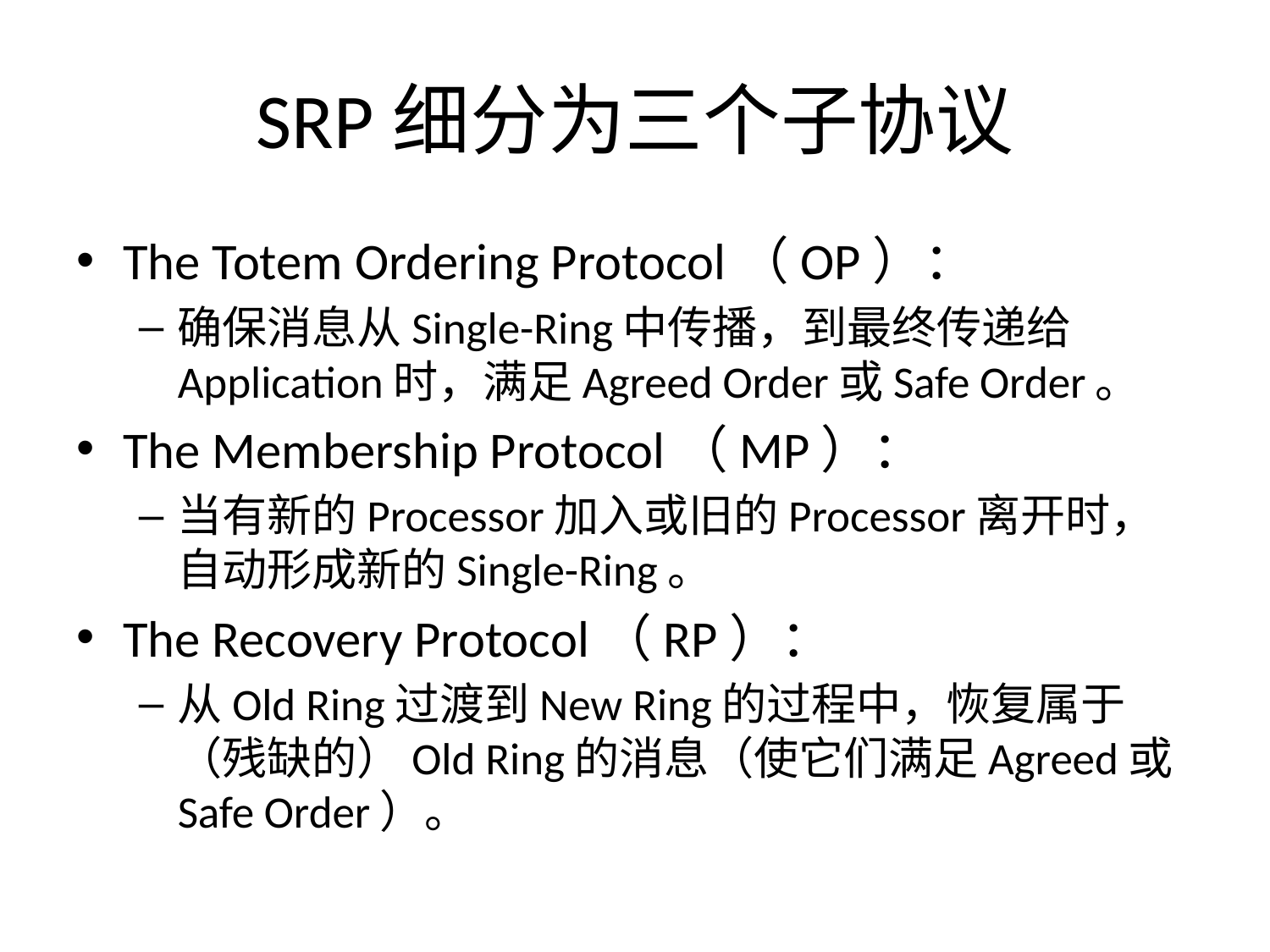

# SRP细分为三个子协议
The Totem Ordering Protocol（OP）：
确保消息从Single-Ring中传播，到最终传递给Application时，满足Agreed Order或Safe Order。
The Membership Protocol（MP）：
当有新的Processor加入或旧的Processor离开时，自动形成新的Single-Ring。
The Recovery Protocol（RP）：
从Old Ring过渡到New Ring的过程中，恢复属于（残缺的）Old Ring的消息（使它们满足Agreed或Safe Order）。